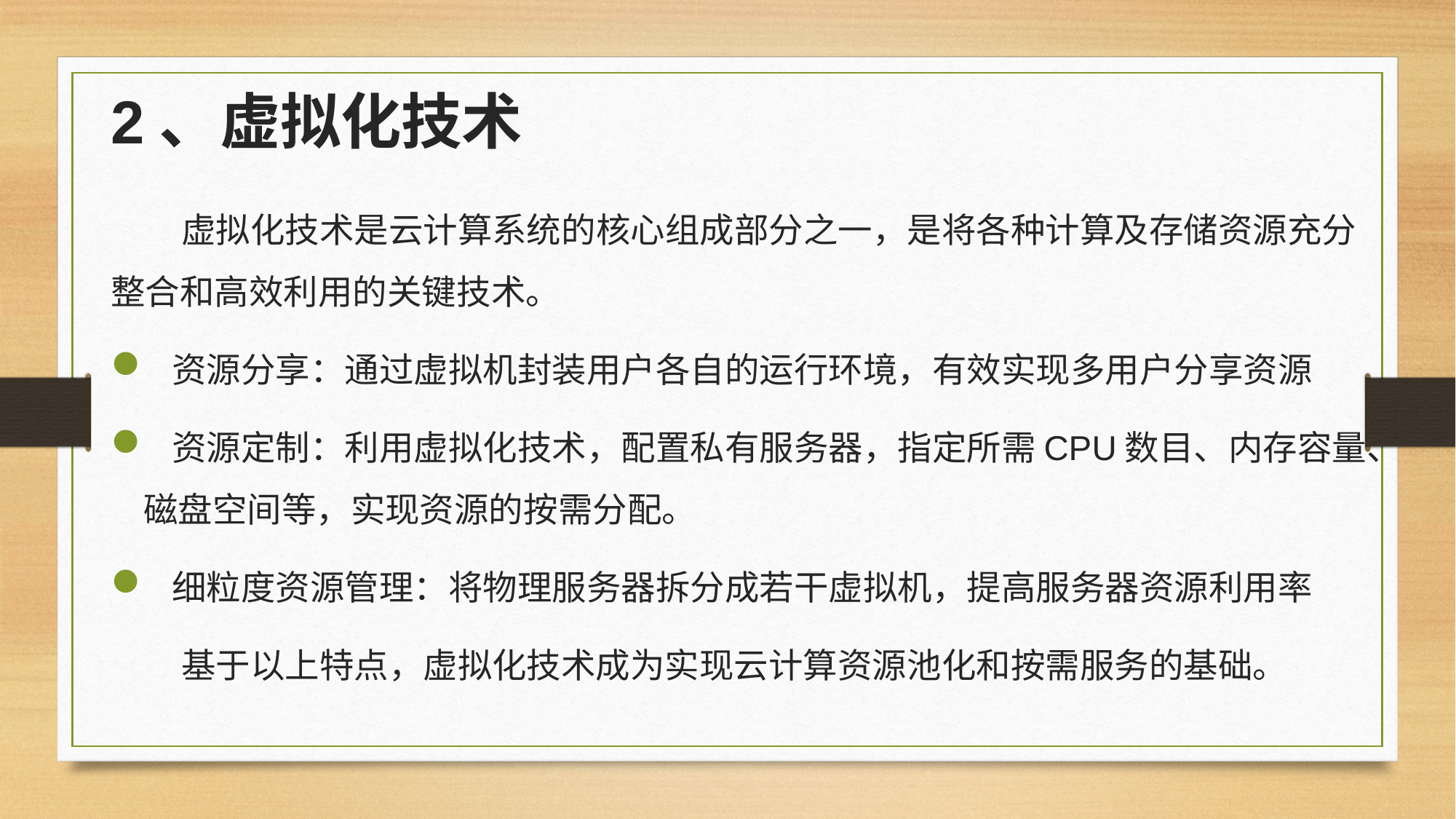

# 2、虚拟化技术
        虚拟化技术是云计算系统的核心组成部分之一，是将各种计算及存储资源充分整合和高效利用的关键技术。
  资源分享：通过虚拟机封装用户各自的运行环境，有效实现多用户分享资源
  资源定制：利用虚拟化技术，配置私有服务器，指定所需CPU数目、内存容量、磁盘空间等，实现资源的按需分配。
  细粒度资源管理：将物理服务器拆分成若干虚拟机，提高服务器资源利用率
        基于以上特点，虚拟化技术成为实现云计算资源池化和按需服务的基础。